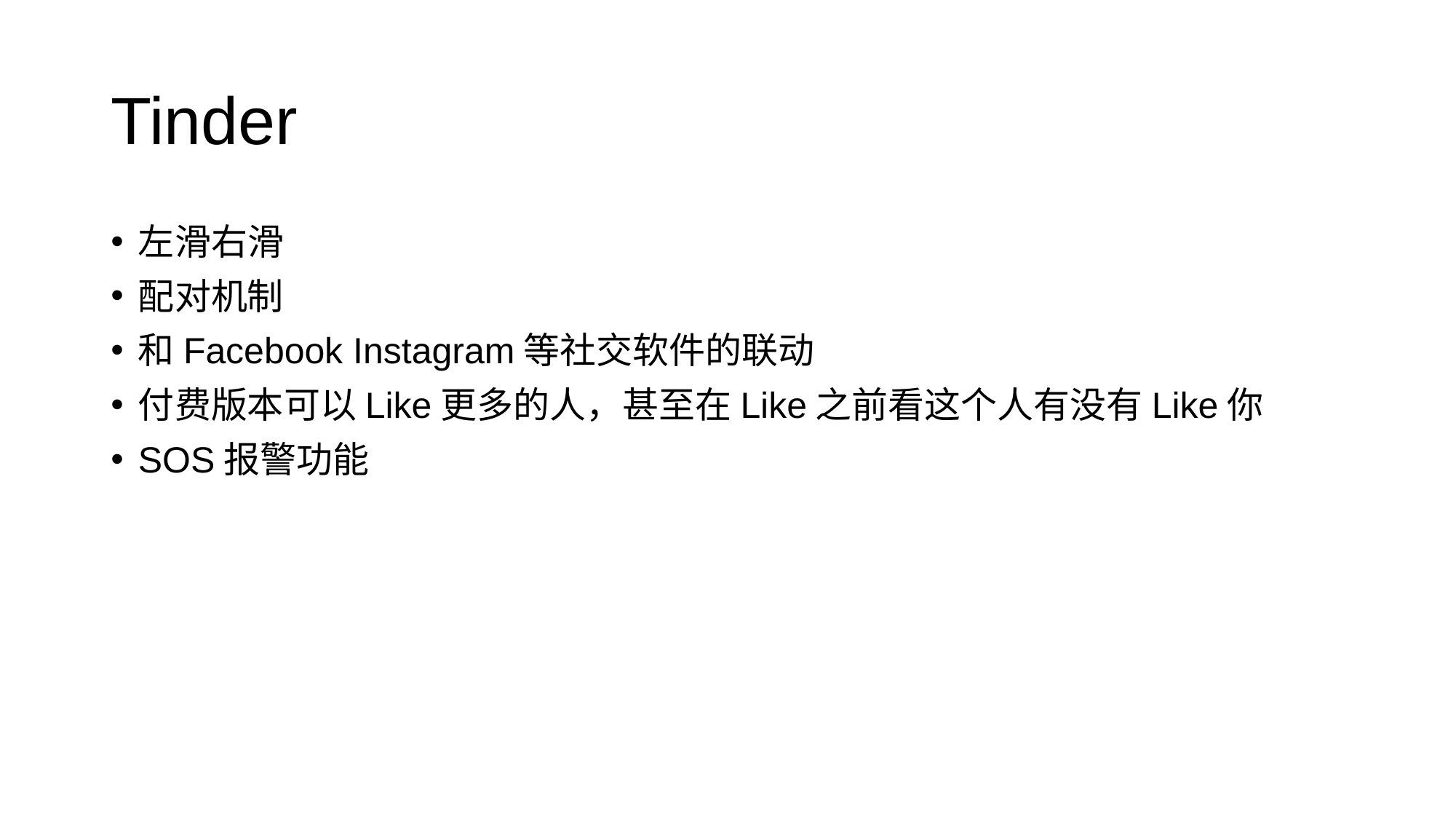

# Tinder
左滑右滑
配对机制
和Facebook Instagram等社交软件的联动
付费版本可以Like更多的人，甚至在Like之前看这个人有没有Like你
SOS报警功能